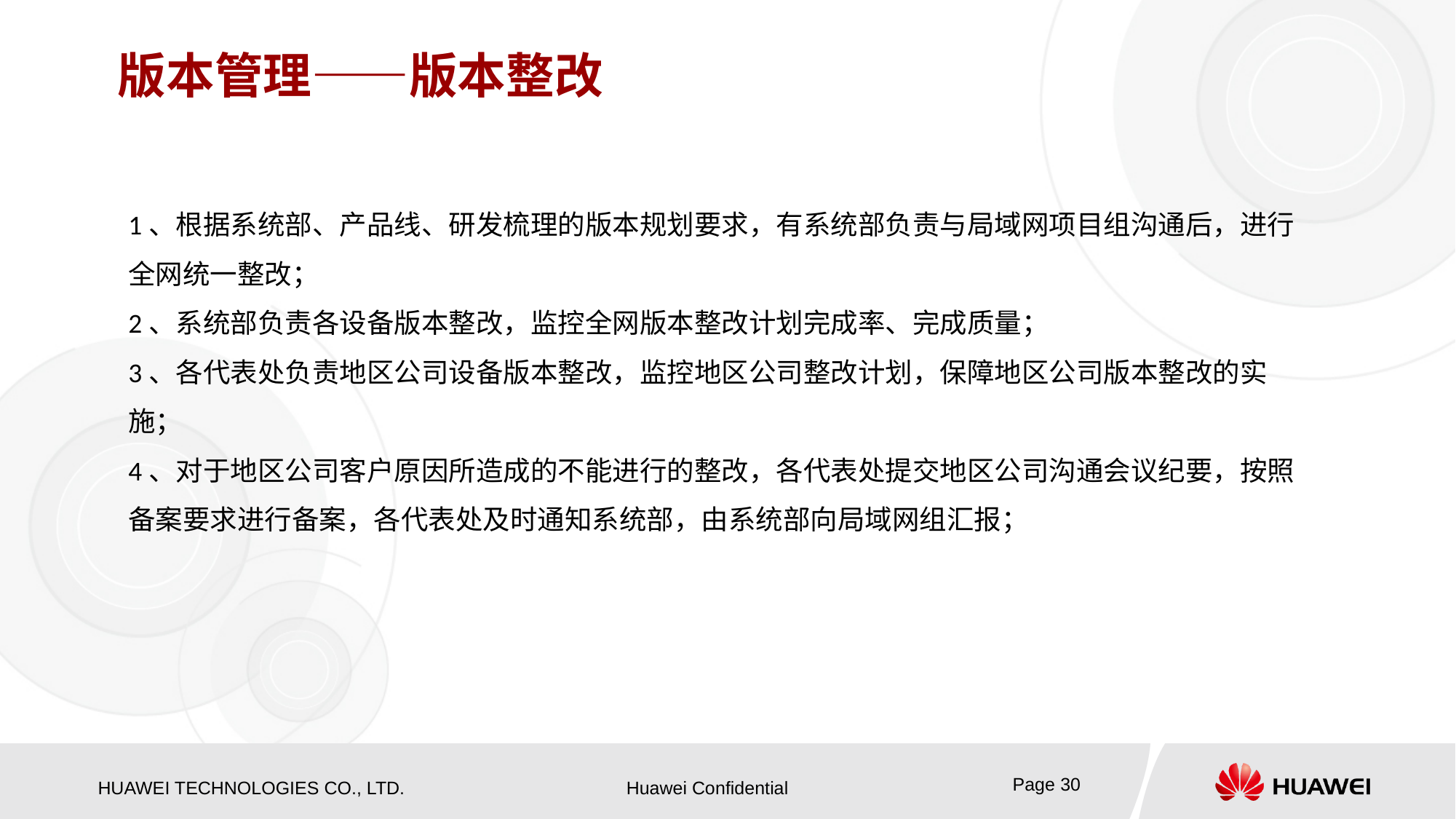

# 版本管理——版本整改
1、根据系统部、产品线、研发梳理的版本规划要求，有系统部负责与局域网项目组沟通后，进行全网统一整改；
2、系统部负责各设备版本整改，监控全网版本整改计划完成率、完成质量；
3、各代表处负责地区公司设备版本整改，监控地区公司整改计划，保障地区公司版本整改的实施；
4、对于地区公司客户原因所造成的不能进行的整改，各代表处提交地区公司沟通会议纪要，按照备案要求进行备案，各代表处及时通知系统部，由系统部向局域网组汇报；